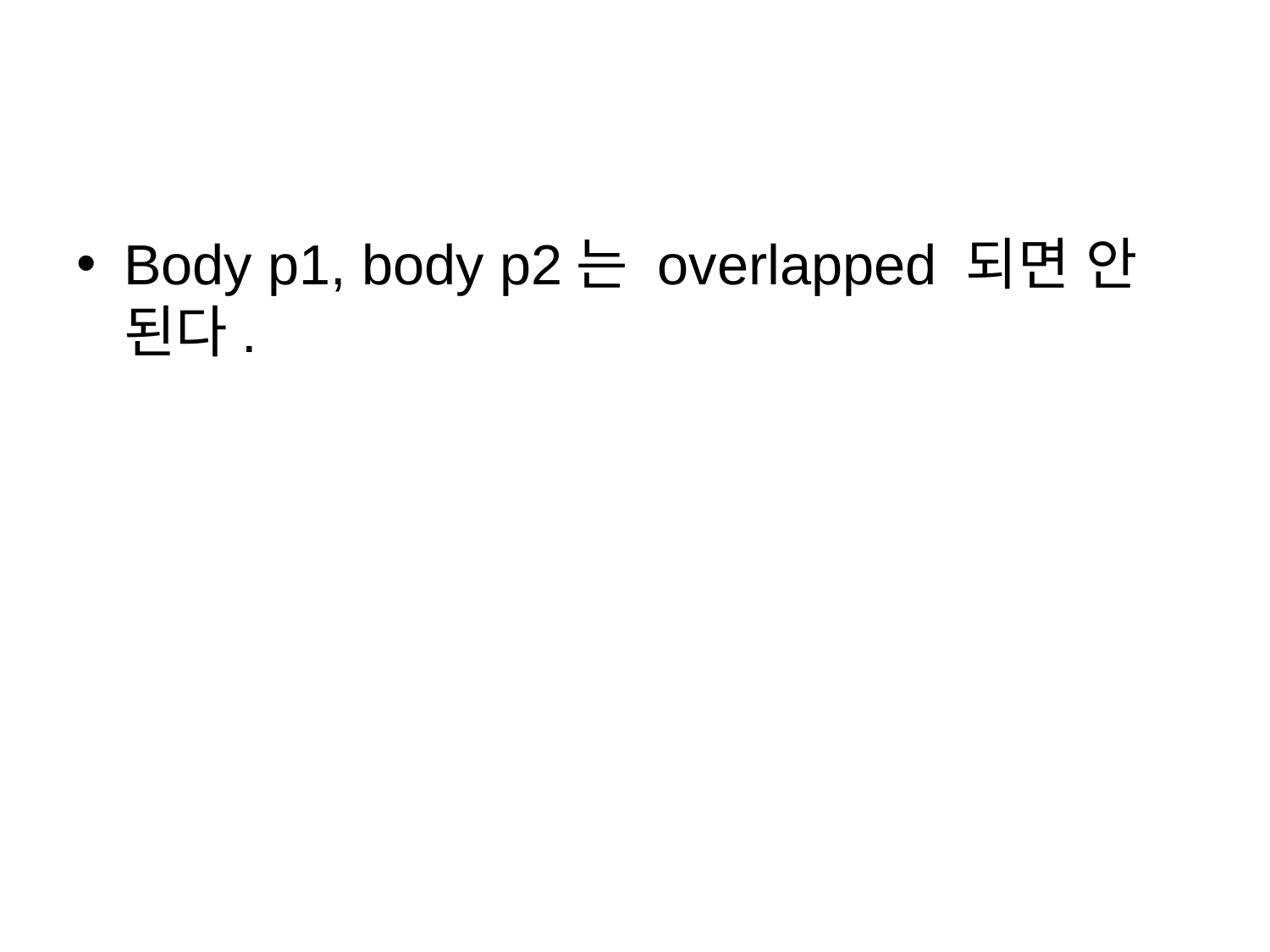

#
Body p1, body p2는 overlapped 되면 안 된다.